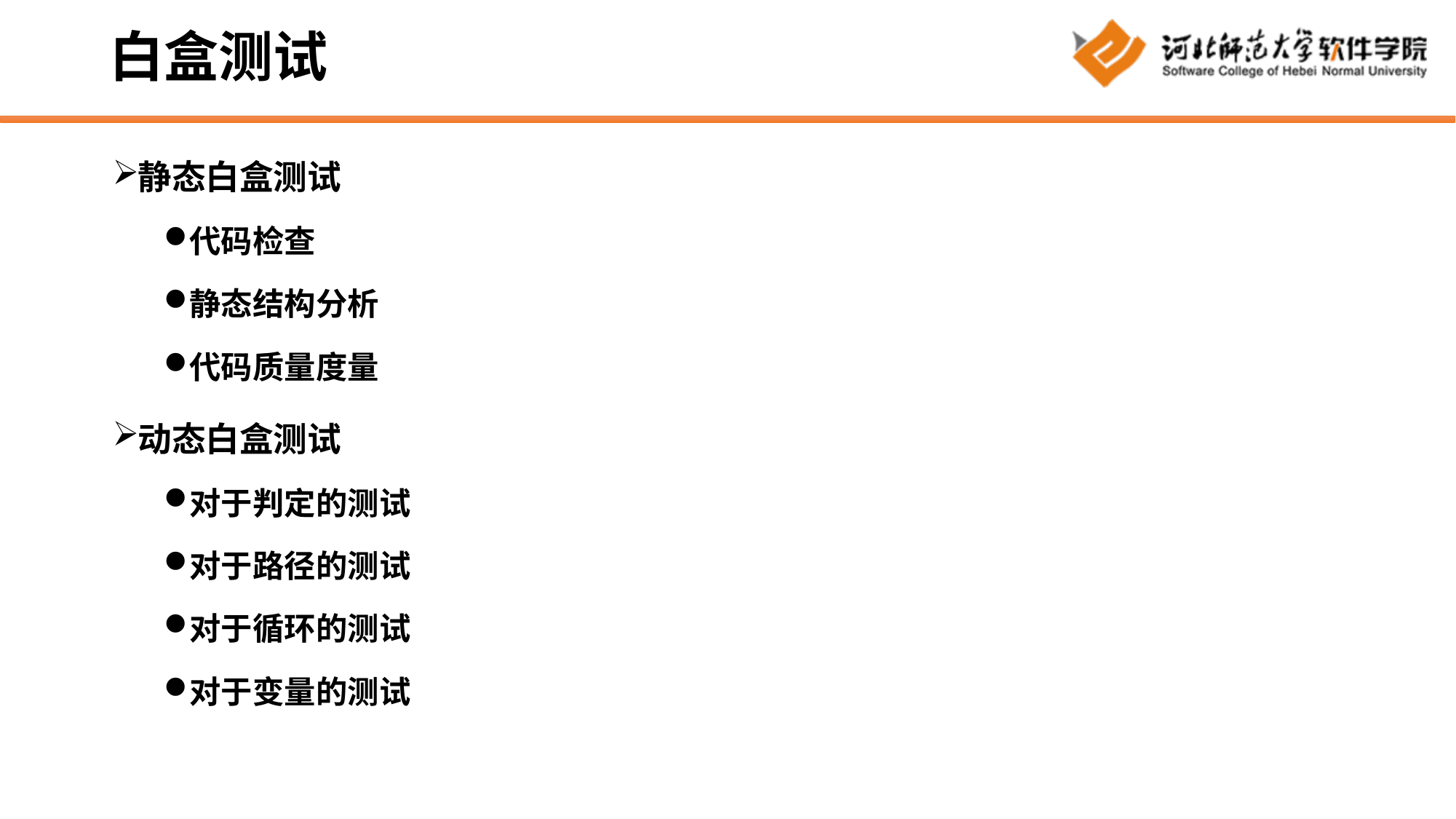

# 白盒测试
静态白盒测试
代码检查
静态结构分析
代码质量度量
动态白盒测试
对于判定的测试
对于路径的测试
对于循环的测试
对于变量的测试